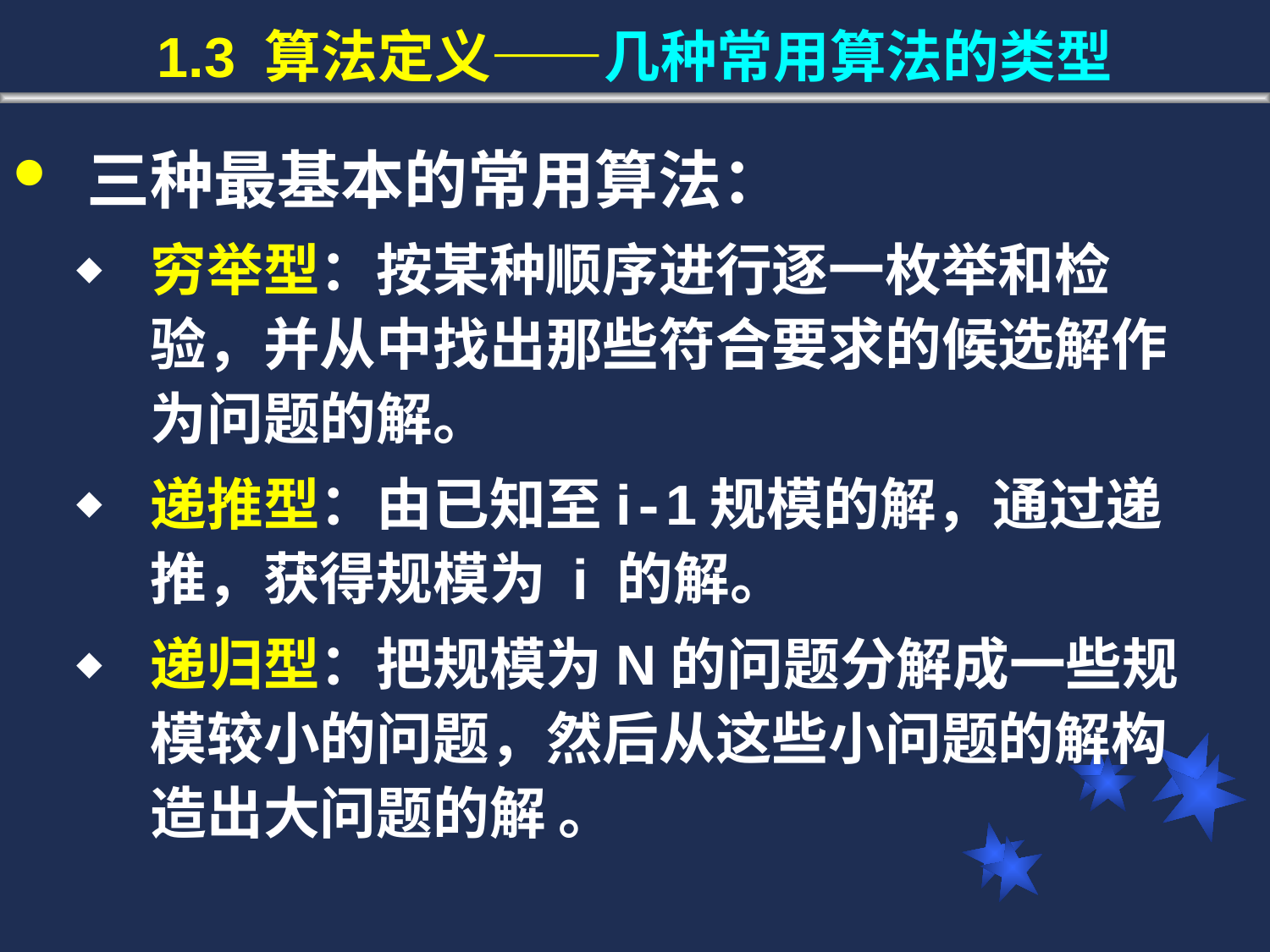

# 1.3 算法定义——几种常用算法的类型
三种最基本的常用算法：
穷举型：按某种顺序进行逐一枚举和检验，并从中找出那些符合要求的候选解作为问题的解。
递推型：由已知至i-1规模的解，通过递推，获得规模为 i 的解。
递归型：把规模为N的问题分解成一些规模较小的问题，然后从这些小问题的解构造出大问题的解 。